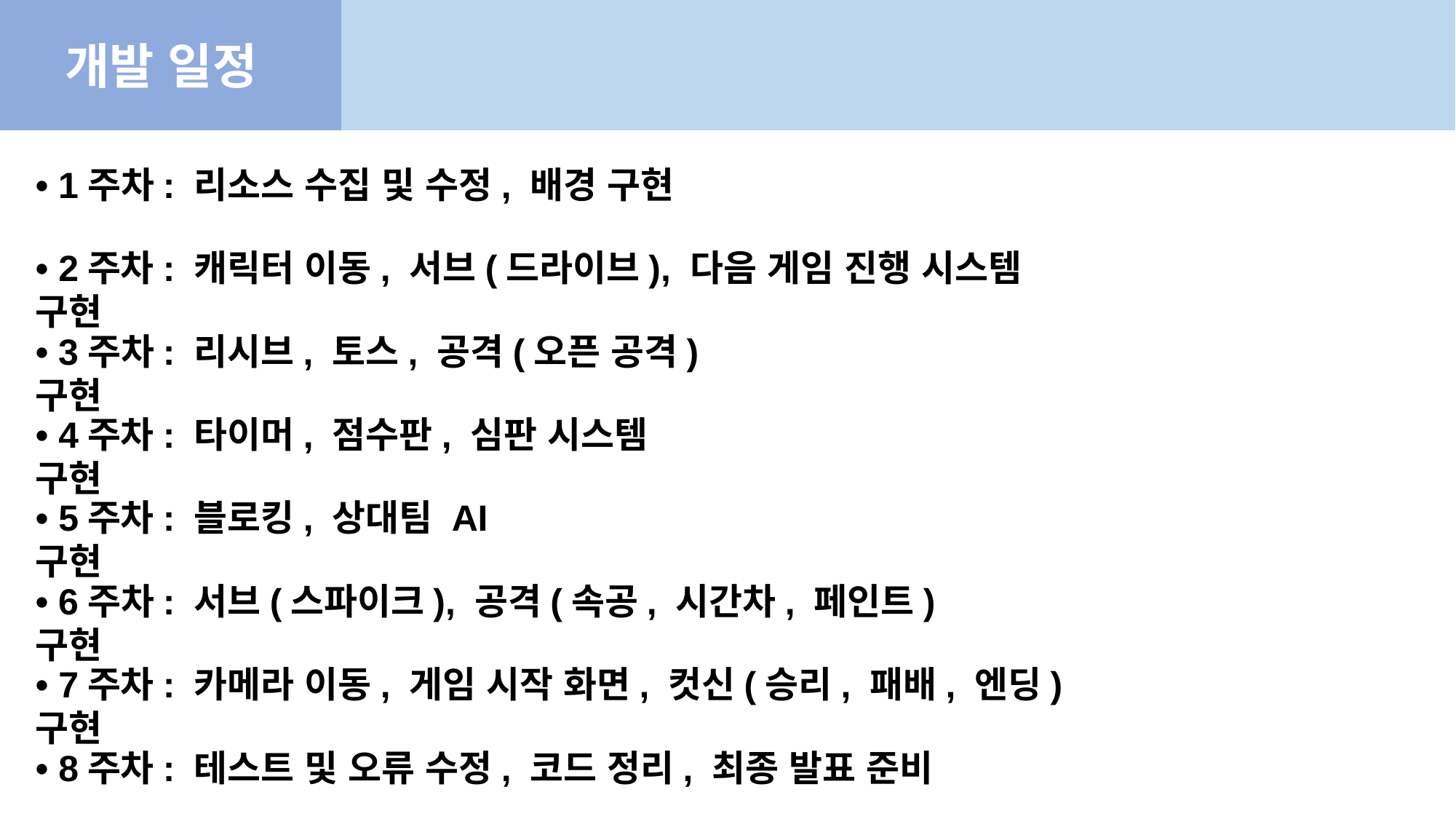

개발 일정
• 1주차: 리소스 수집 및 수정, 배경 구현
• 2주차: 캐릭터 이동, 서브(드라이브), 다음 게임 진행 시스템 구현
• 3주차: 리시브, 토스, 공격(오픈 공격) 구현
• 4주차: 타이머, 점수판, 심판 시스템 구현
• 5주차: 블로킹, 상대팀 AI 구현
• 6주차: 서브(스파이크), 공격(속공, 시간차, 페인트) 구현
• 7주차: 카메라 이동, 게임 시작 화면, 컷신(승리, 패배, 엔딩) 구현
• 8주차: 테스트 및 오류 수정, 코드 정리, 최종 발표 준비